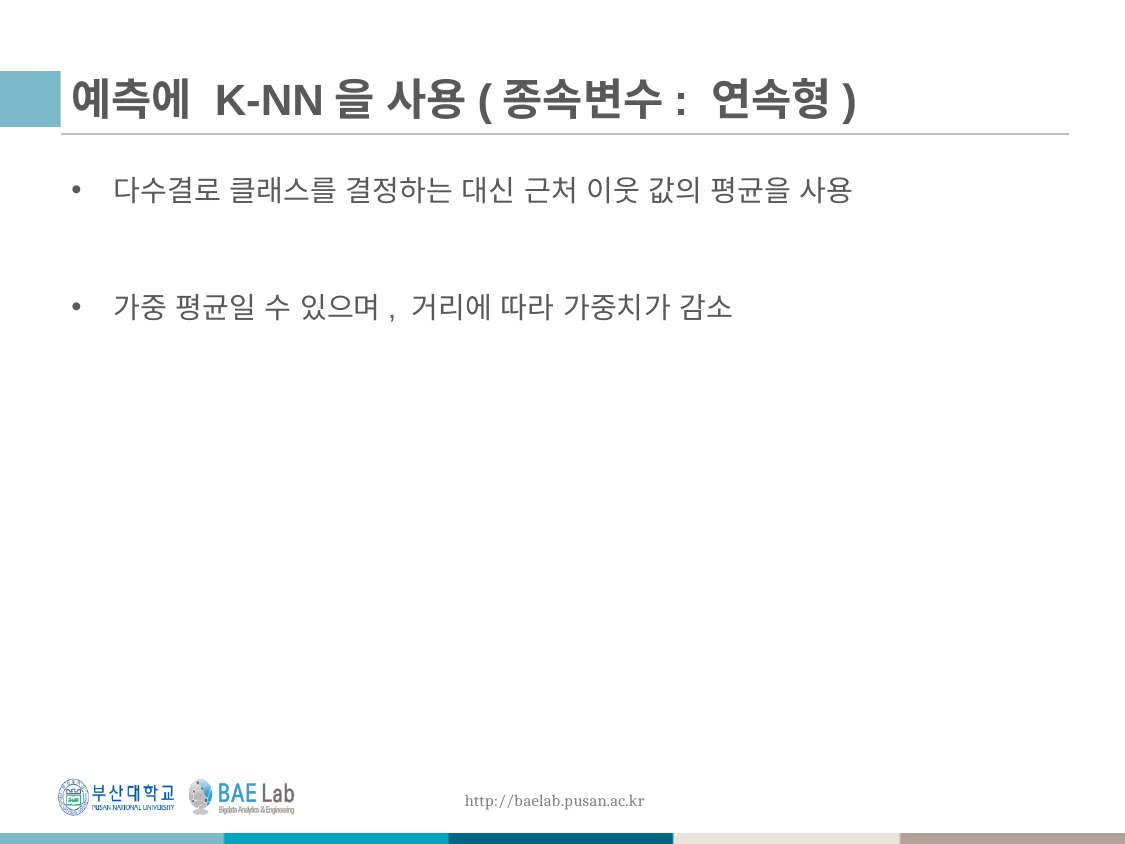

# 예측에 K-NN을 사용(종속변수: 연속형)
다수결로 클래스를 결정하는 대신 근처 이웃 값의 평균을 사용

가중 평균일 수 있으며, 거리에 따라 가중치가 감소